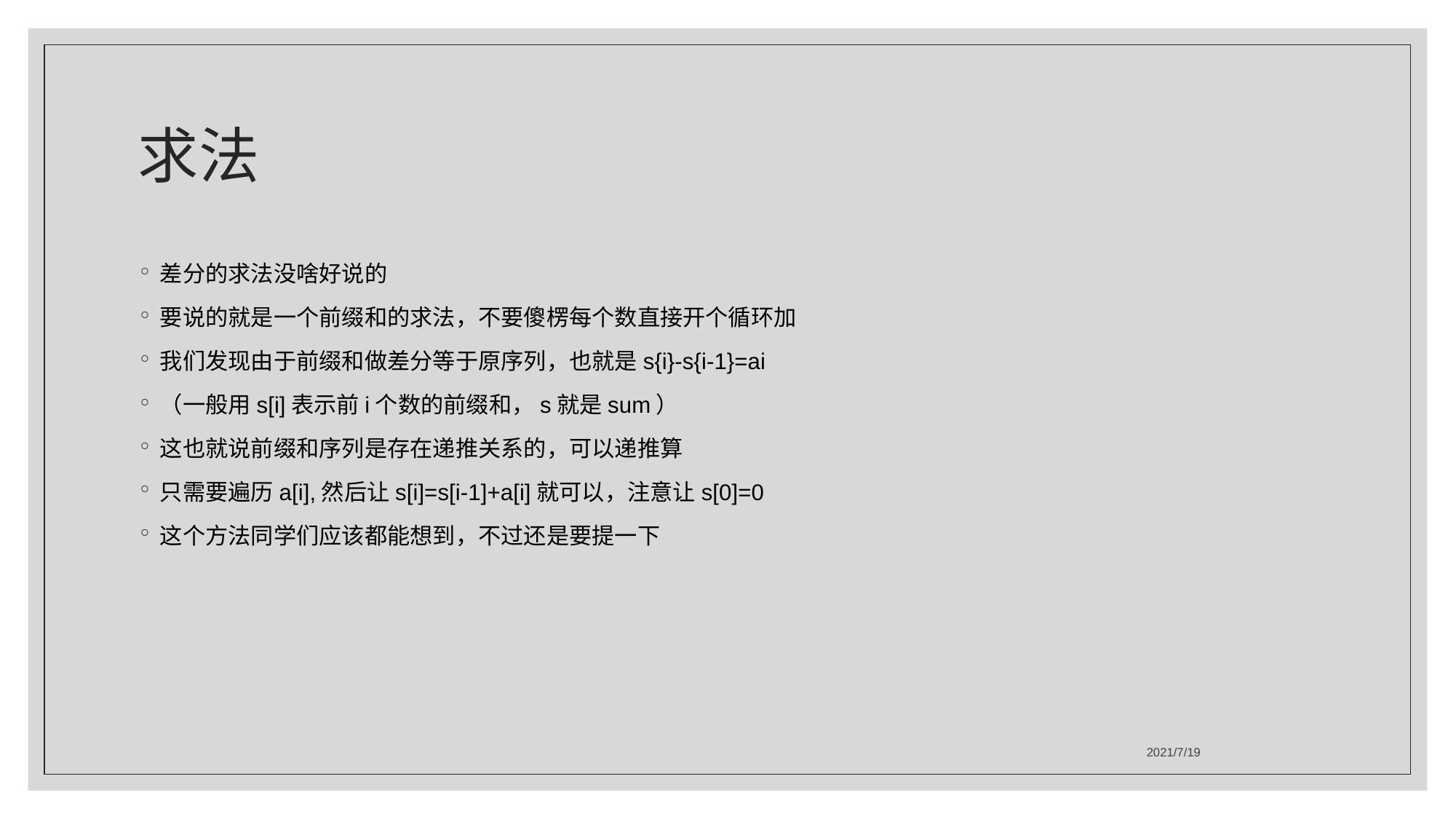

# 求法
差分的求法没啥好说的
要说的就是一个前缀和的求法，不要傻楞每个数直接开个循环加
我们发现由于前缀和做差分等于原序列，也就是s{i}-s{i-1}=ai
（一般用s[i]表示前i个数的前缀和，s就是sum）
这也就说前缀和序列是存在递推关系的，可以递推算
只需要遍历a[i],然后让s[i]=s[i-1]+a[i]就可以，注意让s[0]=0
这个方法同学们应该都能想到，不过还是要提一下
2021/7/19